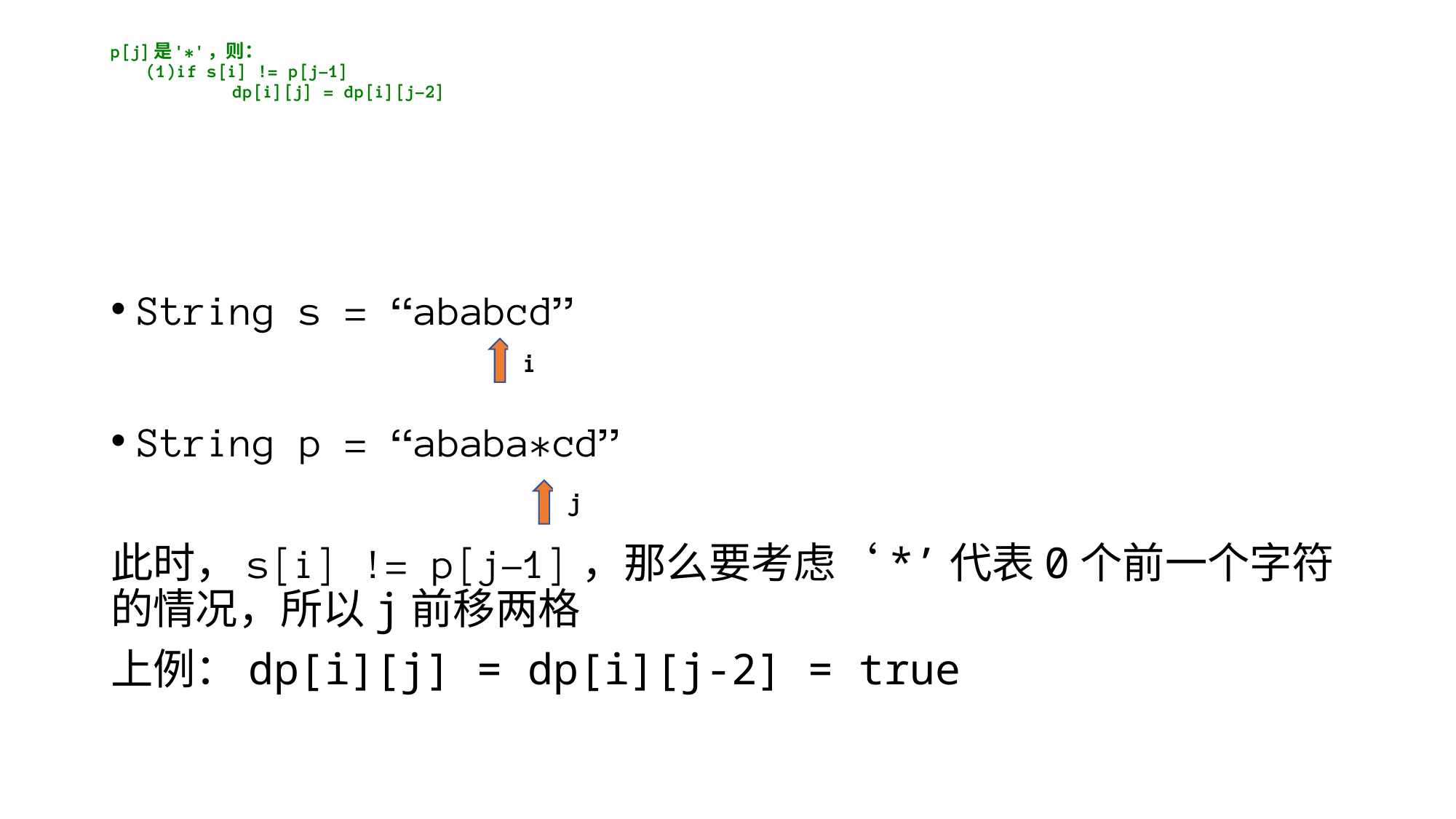

# p[j]是'*'，则：         (1)if s[i] != p[j-1]             dp[i][j] = dp[i][j-2]
String s = “ababcd”

String p = “ababa*cd”

此时，s[i] != p[j-1]，那么要考虑‘*’代表0个前一个字符的情况，所以j前移两格
上例：dp[i][j] = dp[i][j-2] = true

i
j